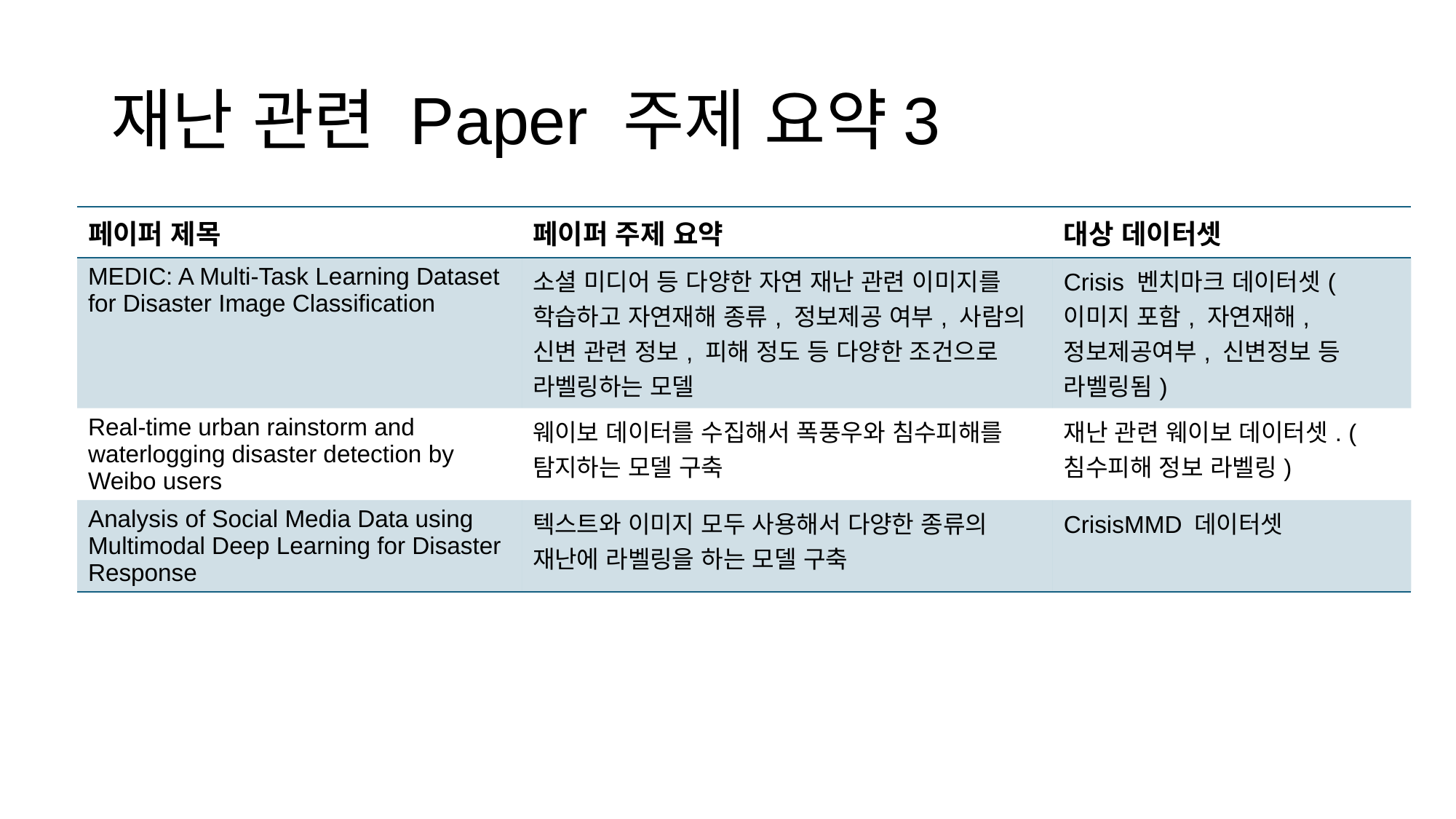

# 재난 관련 Paper 주제 요약3
| 페이퍼 제목 | 페이퍼 주제 요약 | 대상 데이터셋 |
| --- | --- | --- |
| MEDIC: A Multi-Task Learning Dataset for Disaster Image Classification | 소셜 미디어 등 다양한 자연 재난 관련 이미지를 학습하고 자연재해 종류, 정보제공 여부, 사람의 신변 관련 정보, 피해 정도 등 다양한 조건으로 라벨링하는 모델 | Crisis 벤치마크 데이터셋(이미지 포함, 자연재해, 정보제공여부, 신변정보 등 라벨링됨) |
| Real-time urban rainstorm and waterlogging disaster detection by Weibo users | 웨이보 데이터를 수집해서 폭풍우와 침수피해를 탐지하는 모델 구축 | 재난 관련 웨이보 데이터셋. (침수피해 정보 라벨링) |
| Analysis of Social Media Data using Multimodal Deep Learning for Disaster Response | 텍스트와 이미지 모두 사용해서 다양한 종류의 재난에 라벨링을 하는 모델 구축 | CrisisMMD 데이터셋 |